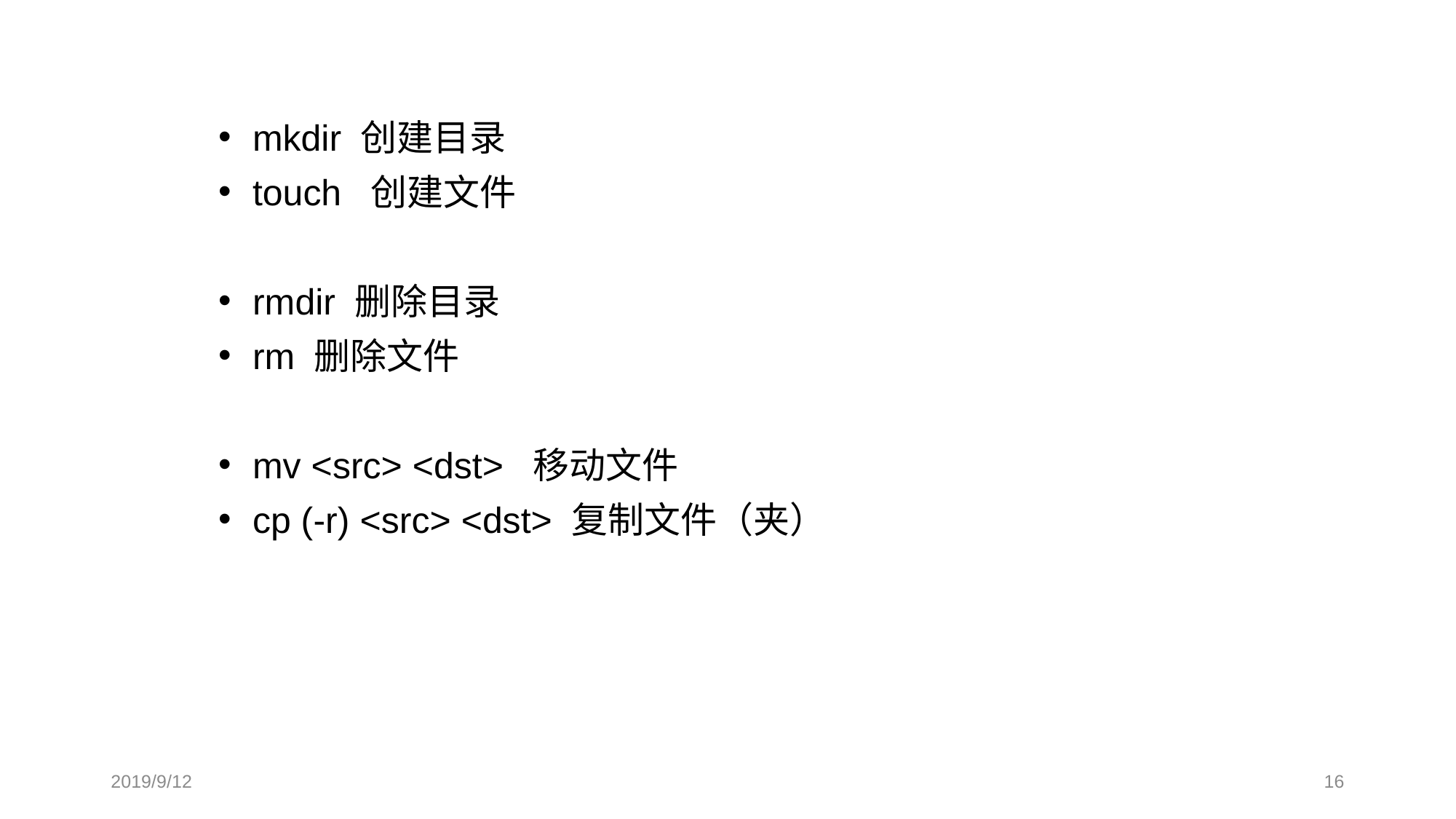

mkdir 创建目录
touch  创建文件

rmdir 删除目录
rm 删除文件

mv <src> <dst>  移动文件
cp (-r) <src> <dst> 复制文件（夹）
2019/9/12
16